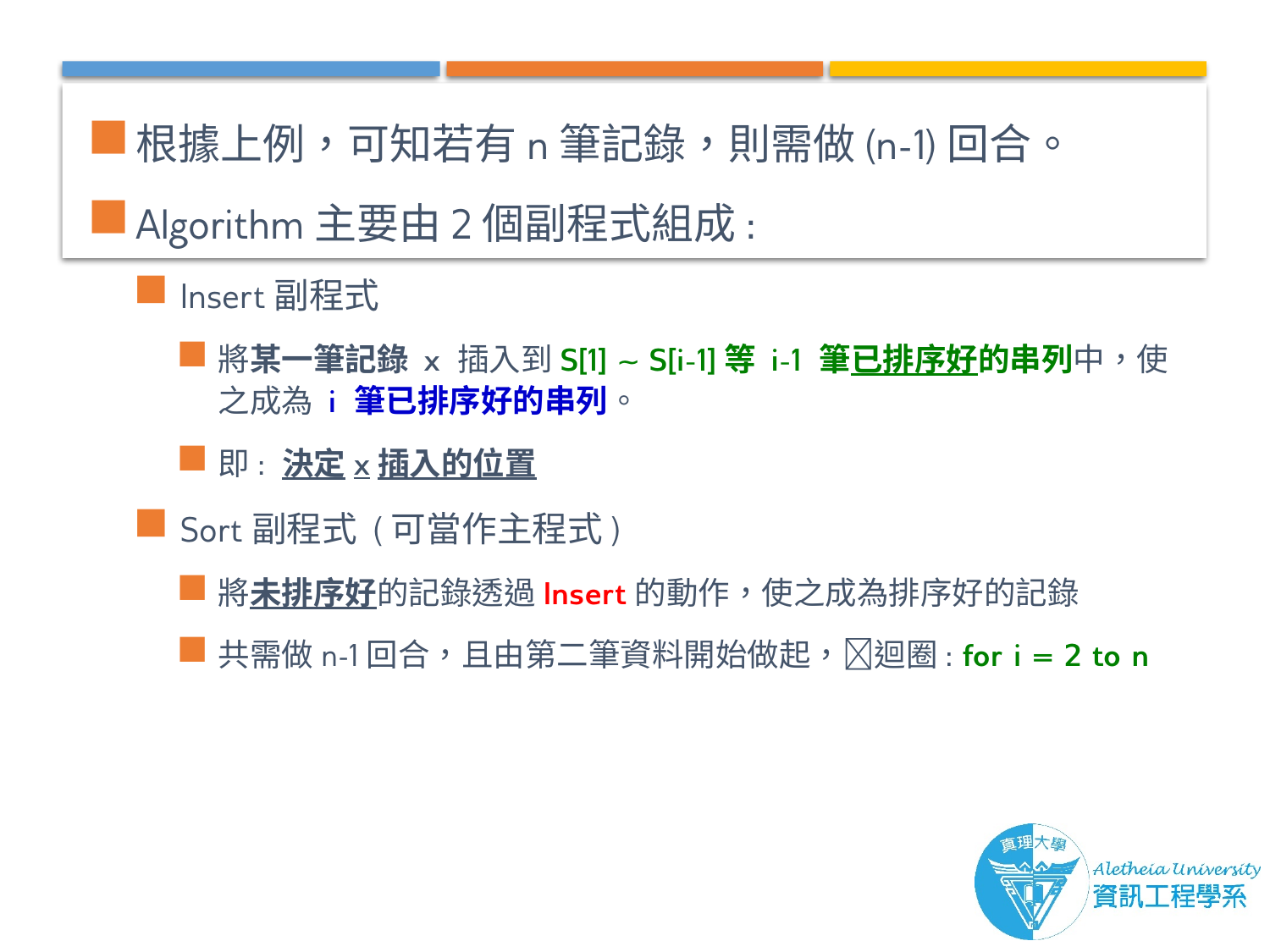

根據上例，可知若有n筆記錄，則需做(n-1)回合。
Algorithm主要由2個副程式組成:
Insert副程式
將某一筆記錄 x 插入到S[1] ~ S[i-1]等 i-1 筆已排序好的串列中，使之成為 i 筆已排序好的串列。
即: 決定x插入的位置
Sort副程式 (可當作主程式)
將未排序好的記錄透過Insert的動作，使之成為排序好的記錄
共需做n-1回合，且由第二筆資料開始做起，∴迴圈: for i = 2 to n